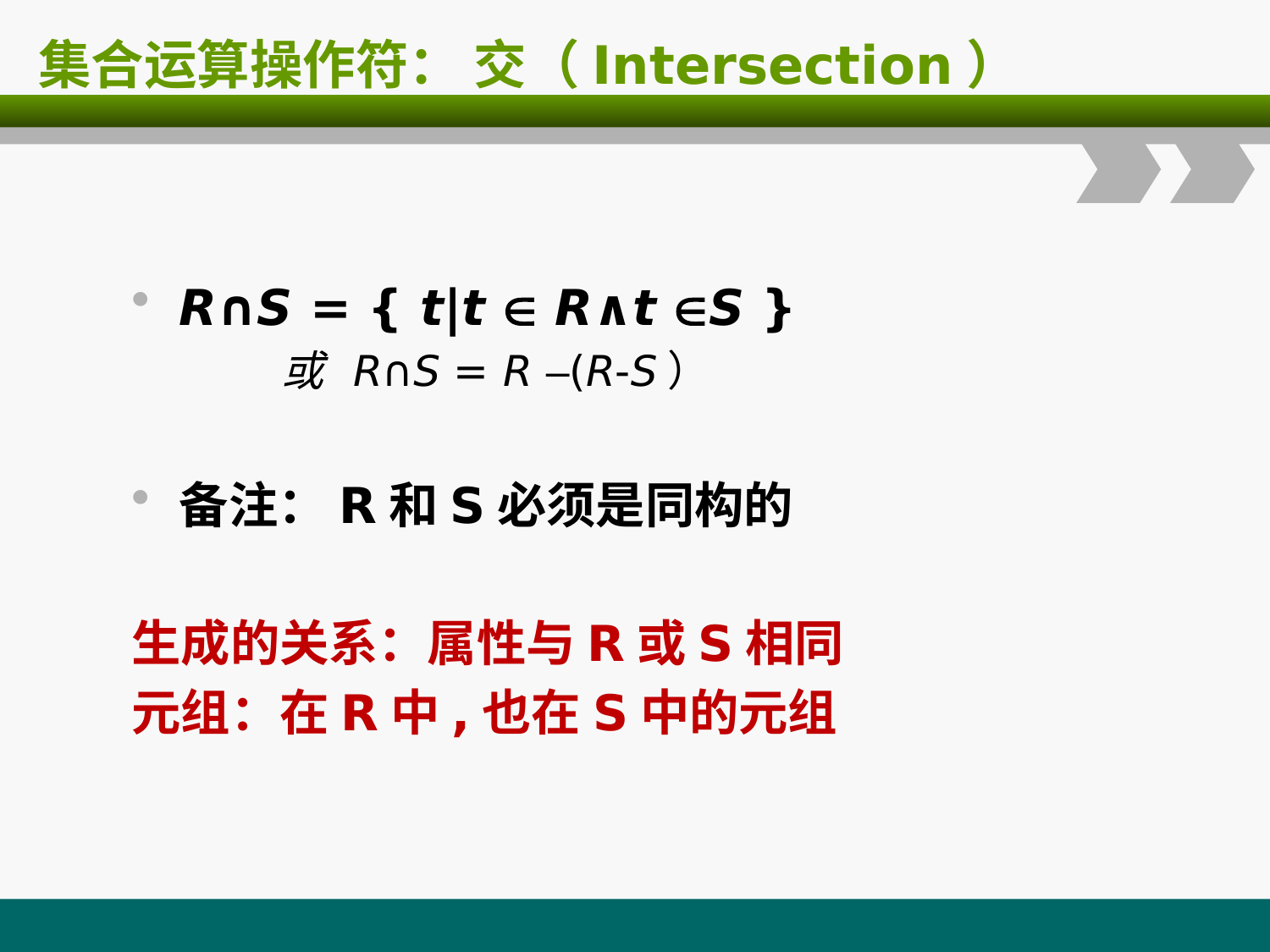

# 集合运算操作符： 交（Intersection）

R∩S = { t|t ∈ R∧t ∈S }
        或  R∩S = R –(R-S）

备注：R和S必须是同构的

生成的关系：属性与R或S相同
元组：在R中,也在S中的元组